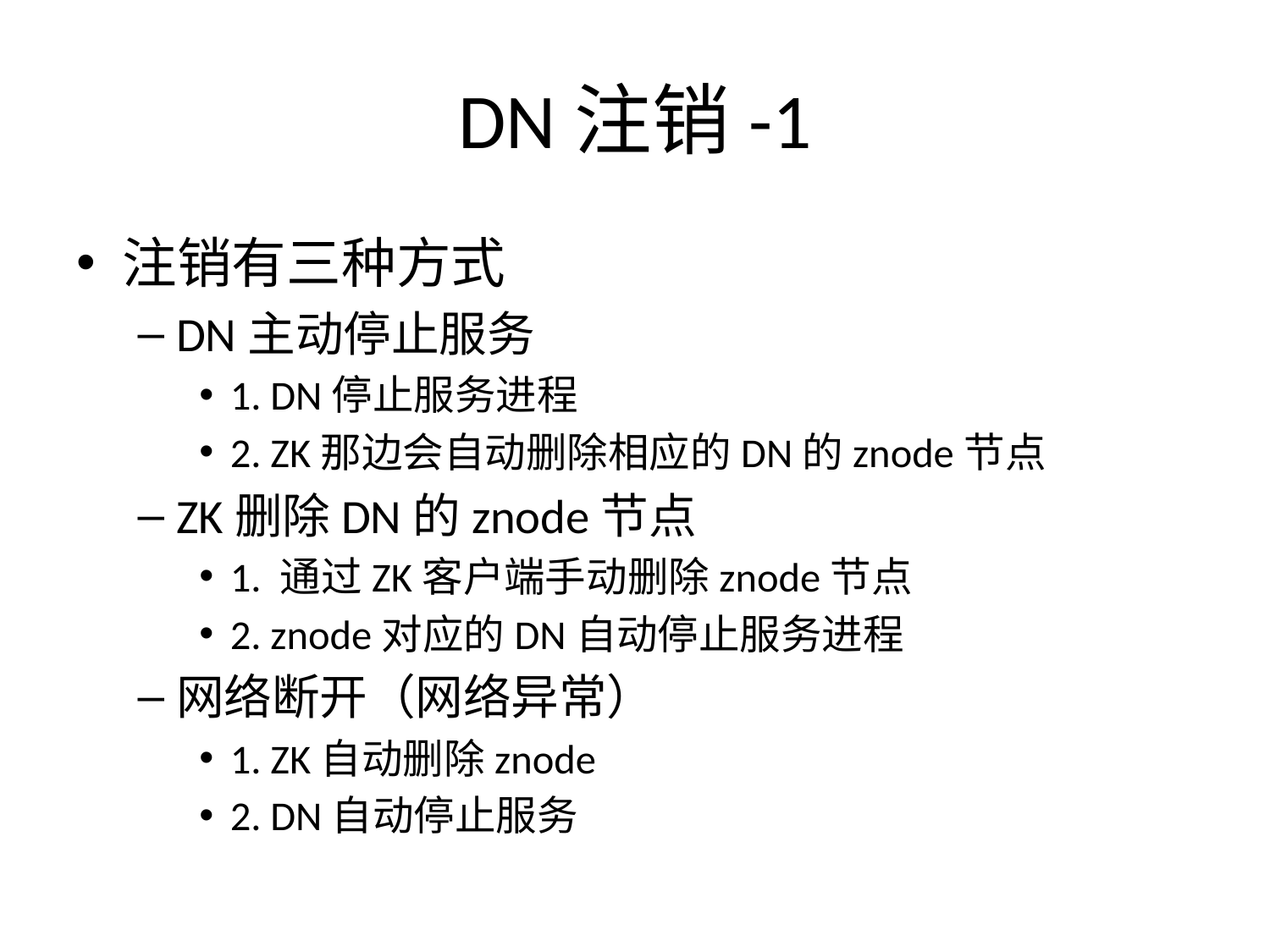

# DN注销-1
注销有三种方式
DN主动停止服务
1. DN停止服务进程
2. ZK那边会自动删除相应的DN的znode节点
ZK删除DN的znode节点
1. 通过ZK客户端手动删除znode节点
2. znode对应的DN自动停止服务进程
网络断开（网络异常）
1. ZK自动删除znode
2. DN自动停止服务